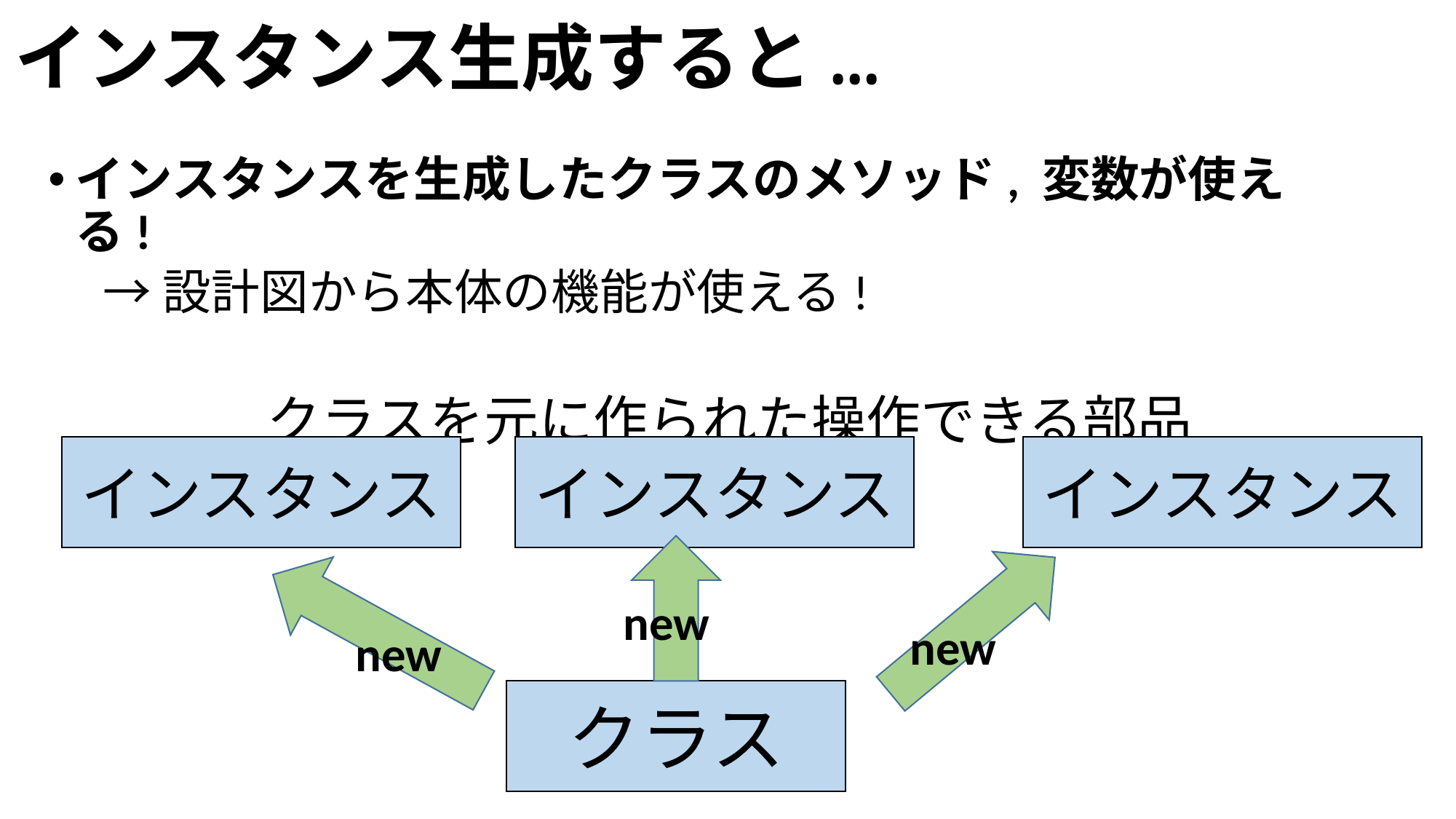

# インスタンス生成すると...
インスタンスを生成したクラスのメソッド, 変数が使える!
→設計図から本体の機能が使える!

クラスを元に作られた操作できる部品

インスタンス
インスタンス
インスタンス

new

new
new
クラス